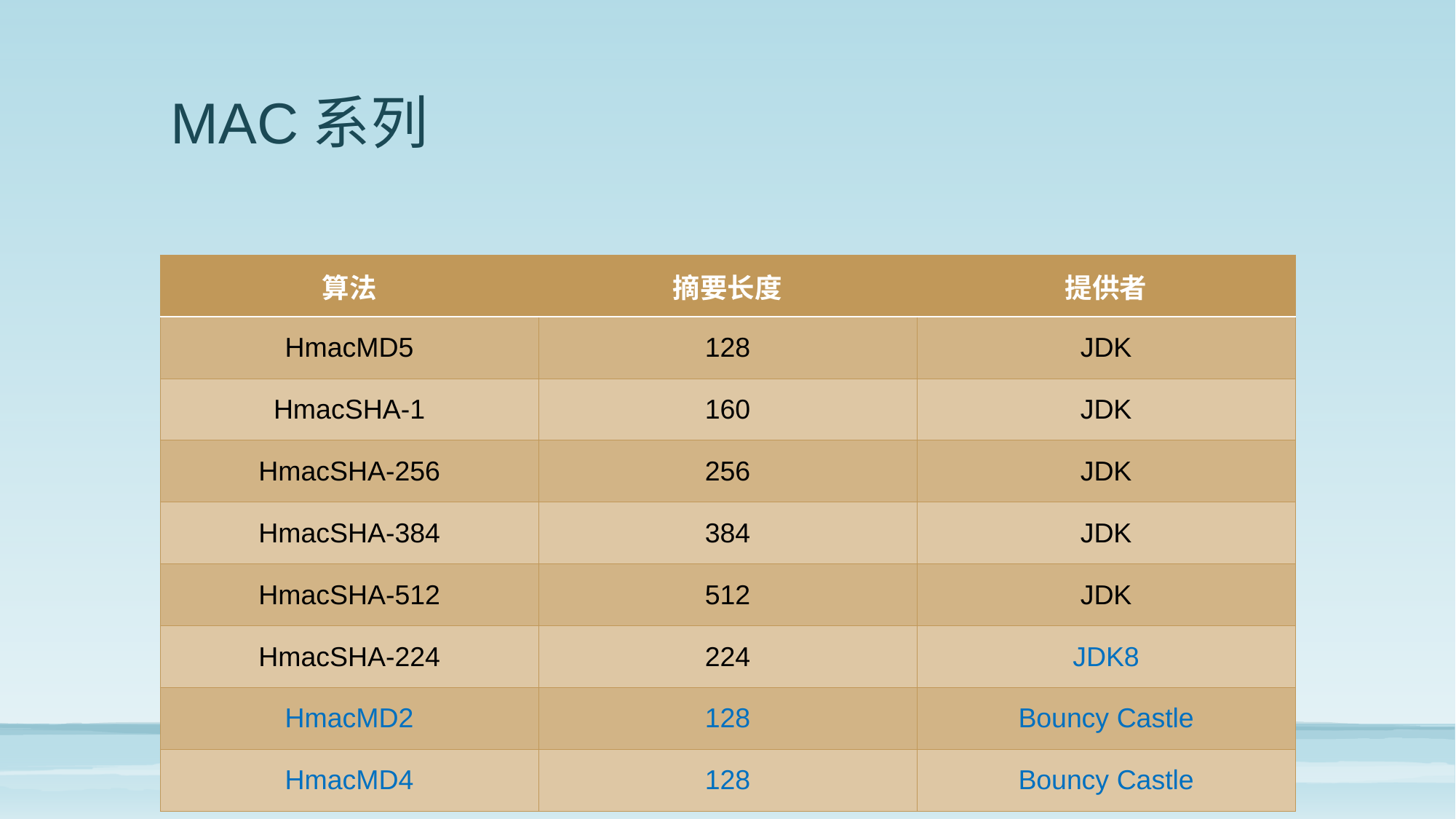

# MAC系列
| 算法 | 摘要长度 | 提供者 |
| --- | --- | --- |
| HmacMD5 | 128 | JDK |
| HmacSHA-1 | 160 | JDK |
| HmacSHA-256 | 256 | JDK |
| HmacSHA-384 | 384 | JDK |
| HmacSHA-512 | 512 | JDK |
| HmacSHA-224 | 224 | JDK8 |
| HmacMD2 | 128 | Bouncy Castle |
| HmacMD4 | 128 | Bouncy Castle |